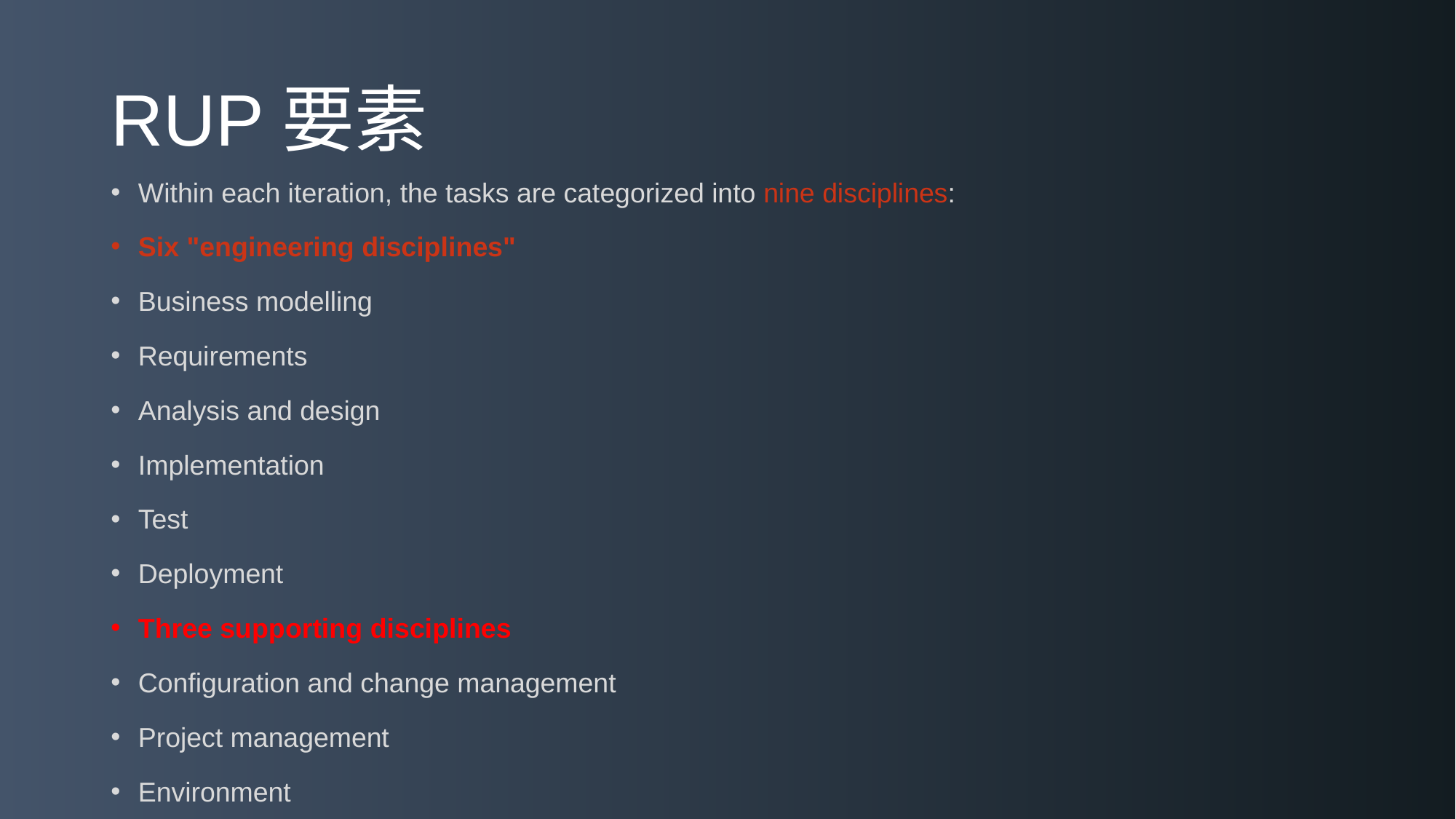

# RUP要素
Within each iteration, the tasks are categorized into nine disciplines:
Six "engineering disciplines"
Business modelling
Requirements
Analysis and design
Implementation
Test
Deployment
Three supporting disciplines
Configuration and change management
Project management
Environment